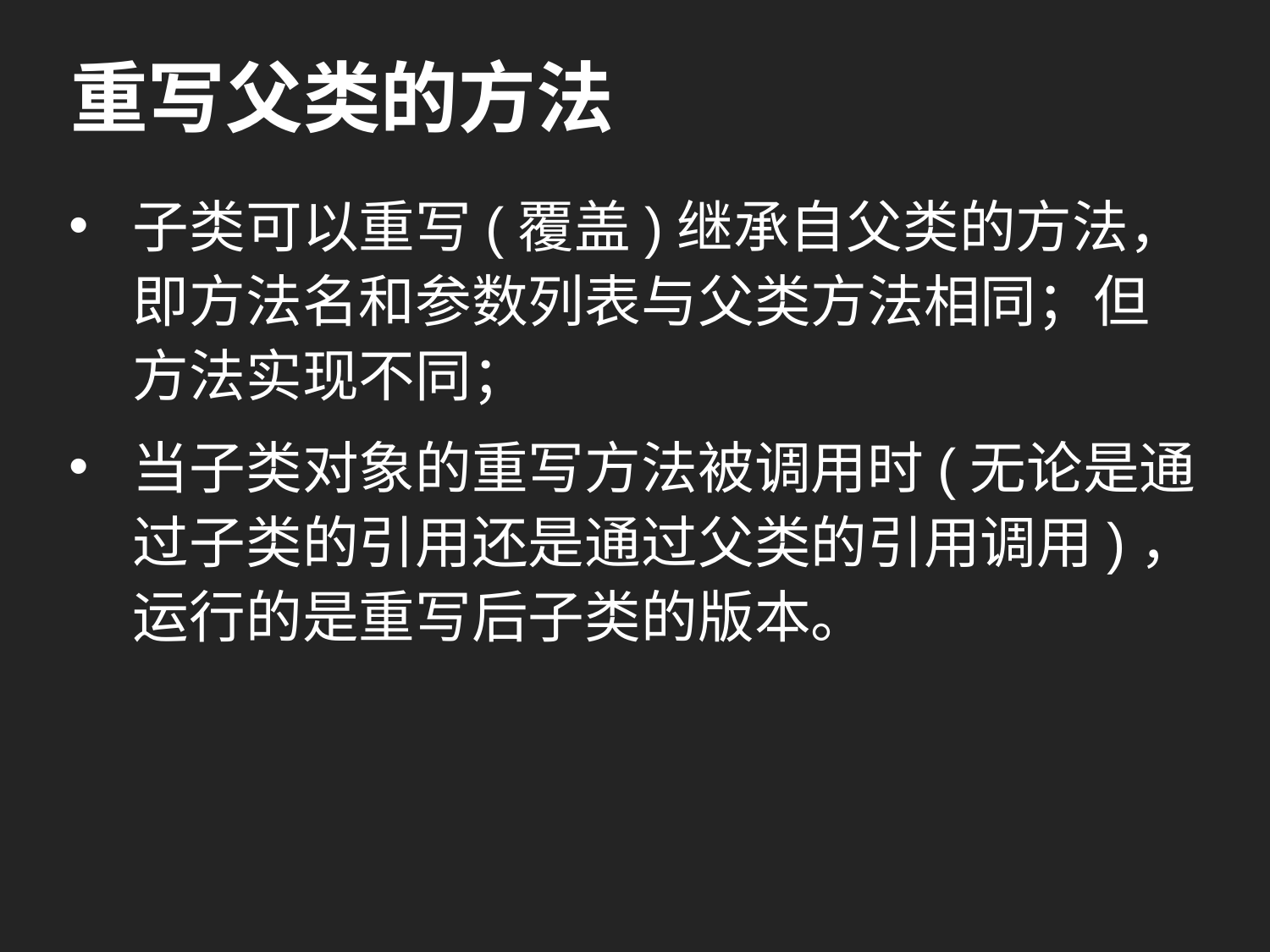

# 重写父类的方法
子类可以重写(覆盖)继承自父类的方法，即方法名和参数列表与父类方法相同；但方法实现不同；
当子类对象的重写方法被调用时(无论是通过子类的引用还是通过父类的引用调用)，运行的是重写后子类的版本。